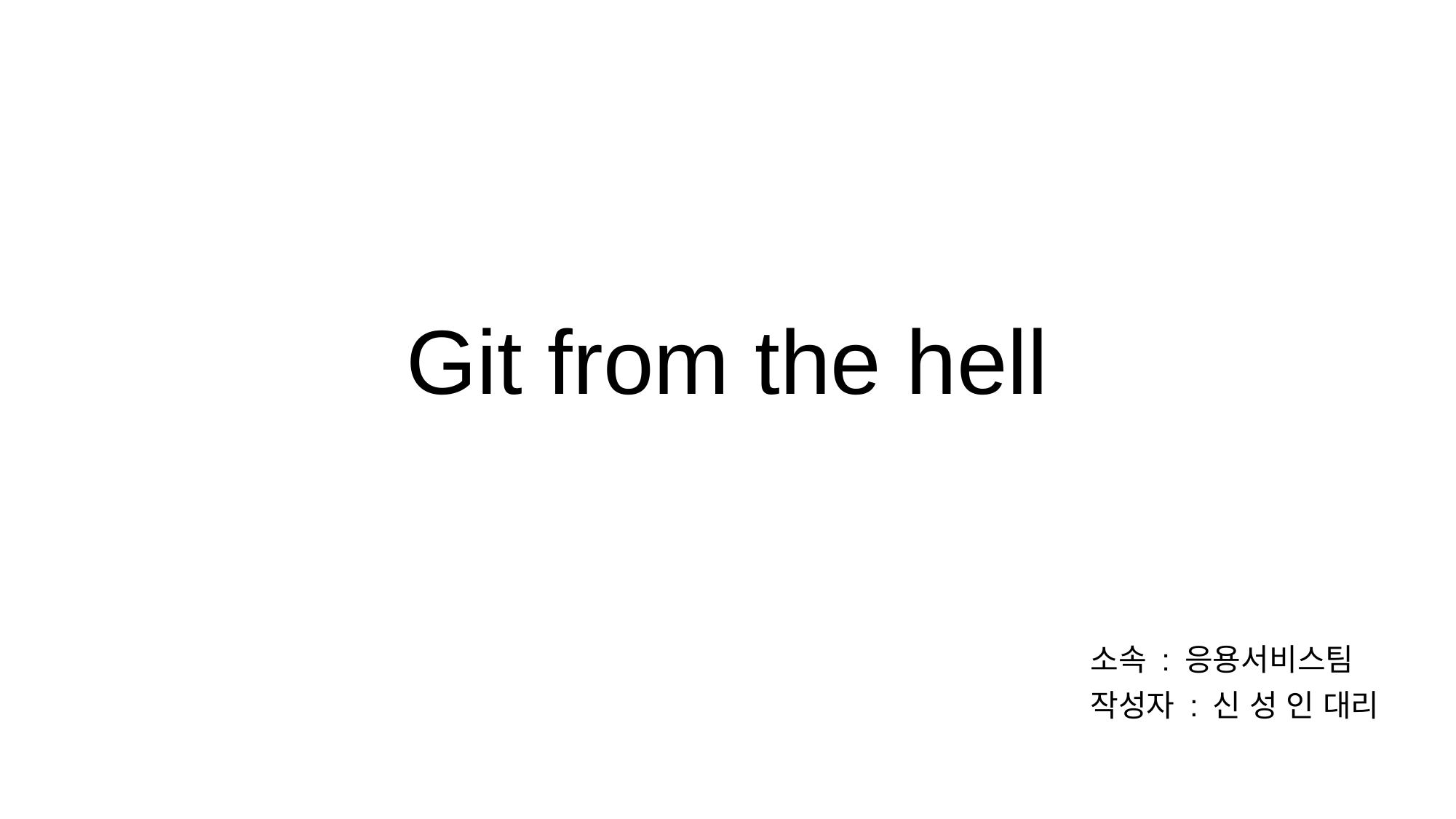

# Git from the hell
소속 : 응용서비스팀
작성자 : 신 성 인 대리